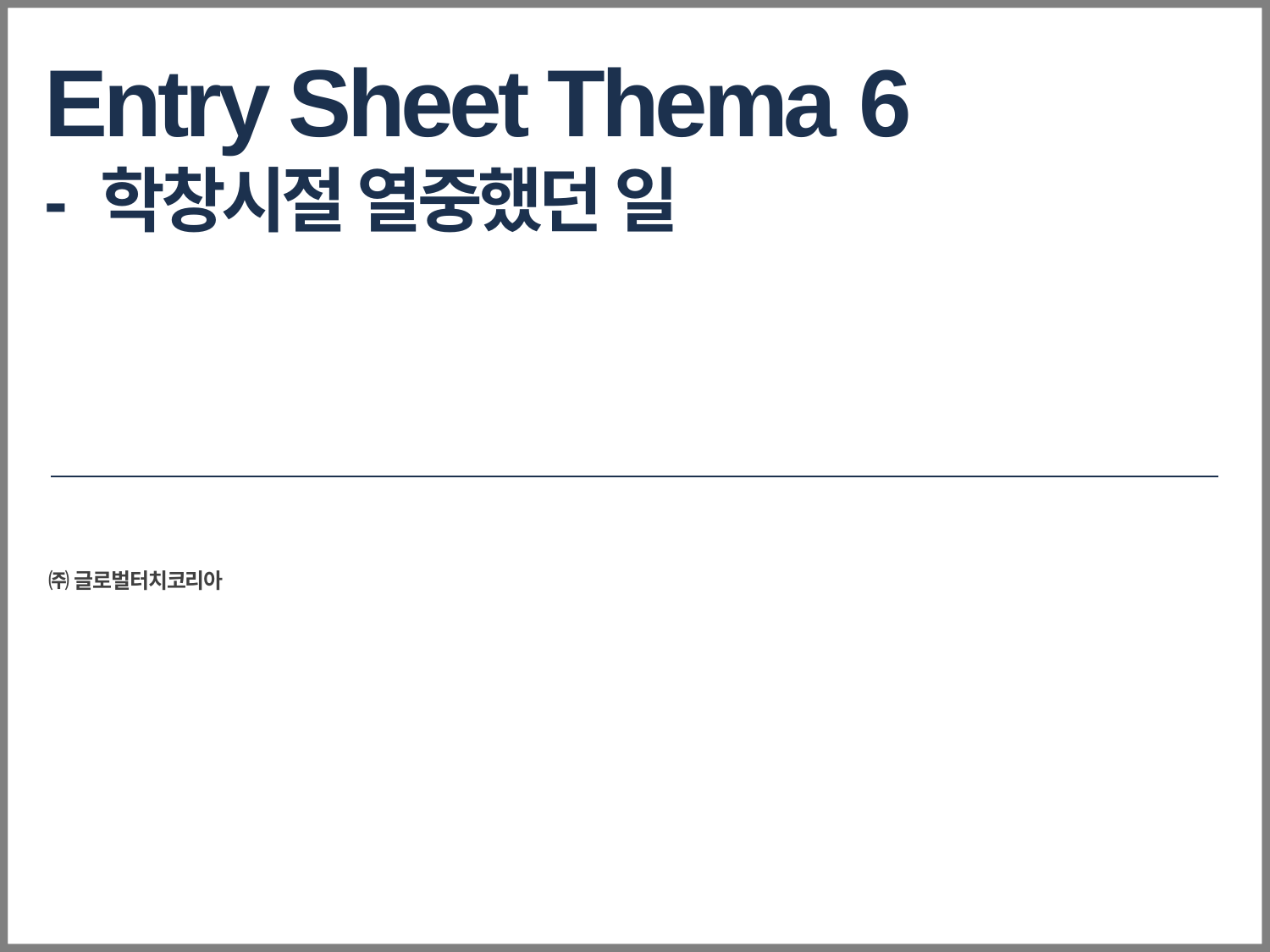

# Entry Sheet Thema 6 - 학창시절 열중했던 일
㈜ 글로벌터치코리아